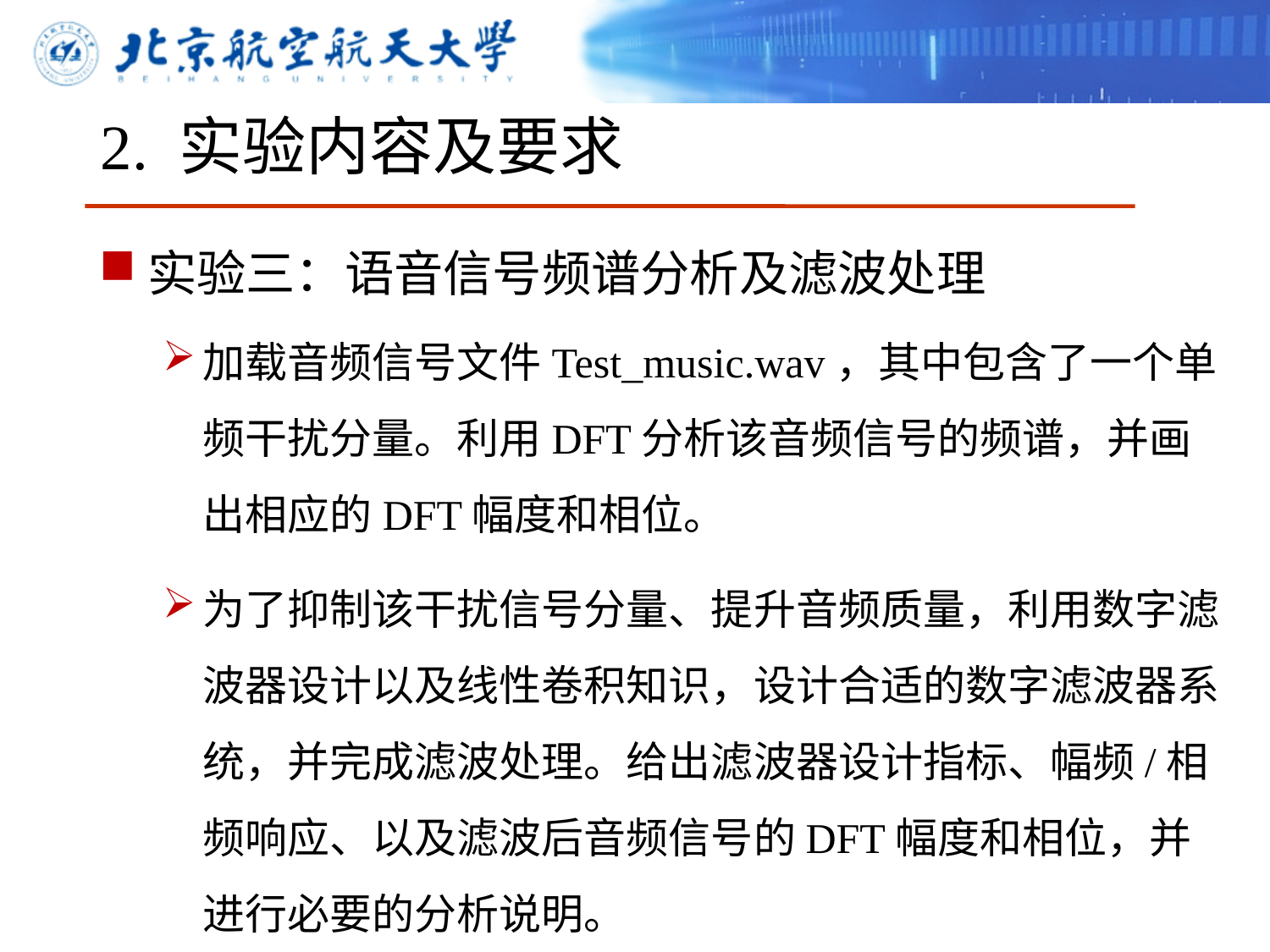

# 2. 实验内容及要求
实验三：语音信号频谱分析及滤波处理
加载音频信号文件Test_music.wav，其中包含了一个单频干扰分量。利用DFT分析该音频信号的频谱，并画出相应的DFT幅度和相位。
为了抑制该干扰信号分量、提升音频质量，利用数字滤波器设计以及线性卷积知识，设计合适的数字滤波器系统，并完成滤波处理。给出滤波器设计指标、幅频/相频响应、以及滤波后音频信号的DFT幅度和相位，并进行必要的分析说明。